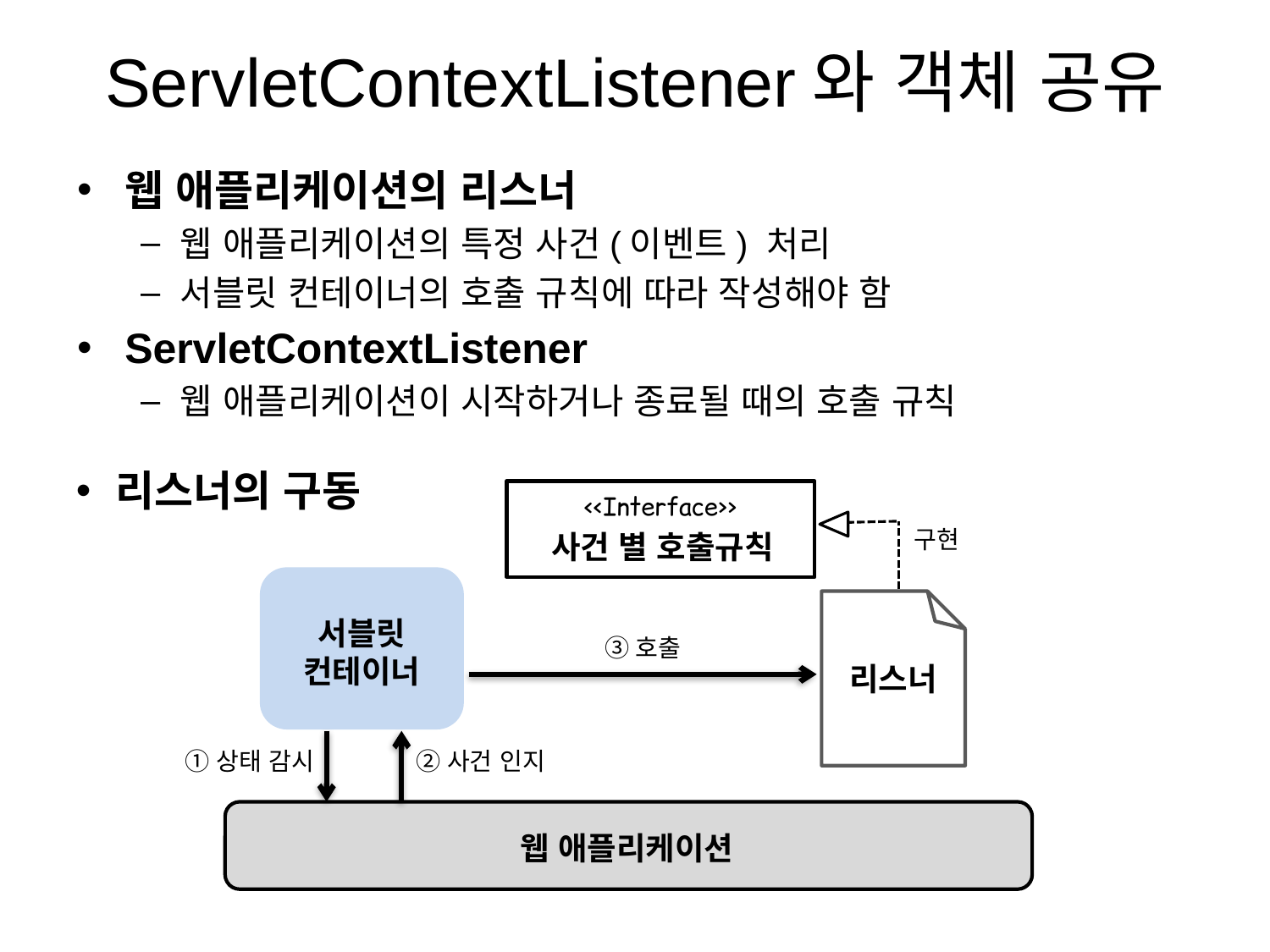

# ServletContextListener와 객체 공유
웹 애플리케이션의 리스너
웹 애플리케이션의 특정 사건(이벤트) 처리
서블릿 컨테이너의 호출 규칙에 따라 작성해야 함
ServletContextListener
웹 애플리케이션이 시작하거나 종료될 때의 호출 규칙
리스너의 구동

<<Interface>>
사건 별 호출규칙

구현

서블릿
컨테이너

리스너
③호출
①상태 감시
②사건 인지

웹 애플리케이션